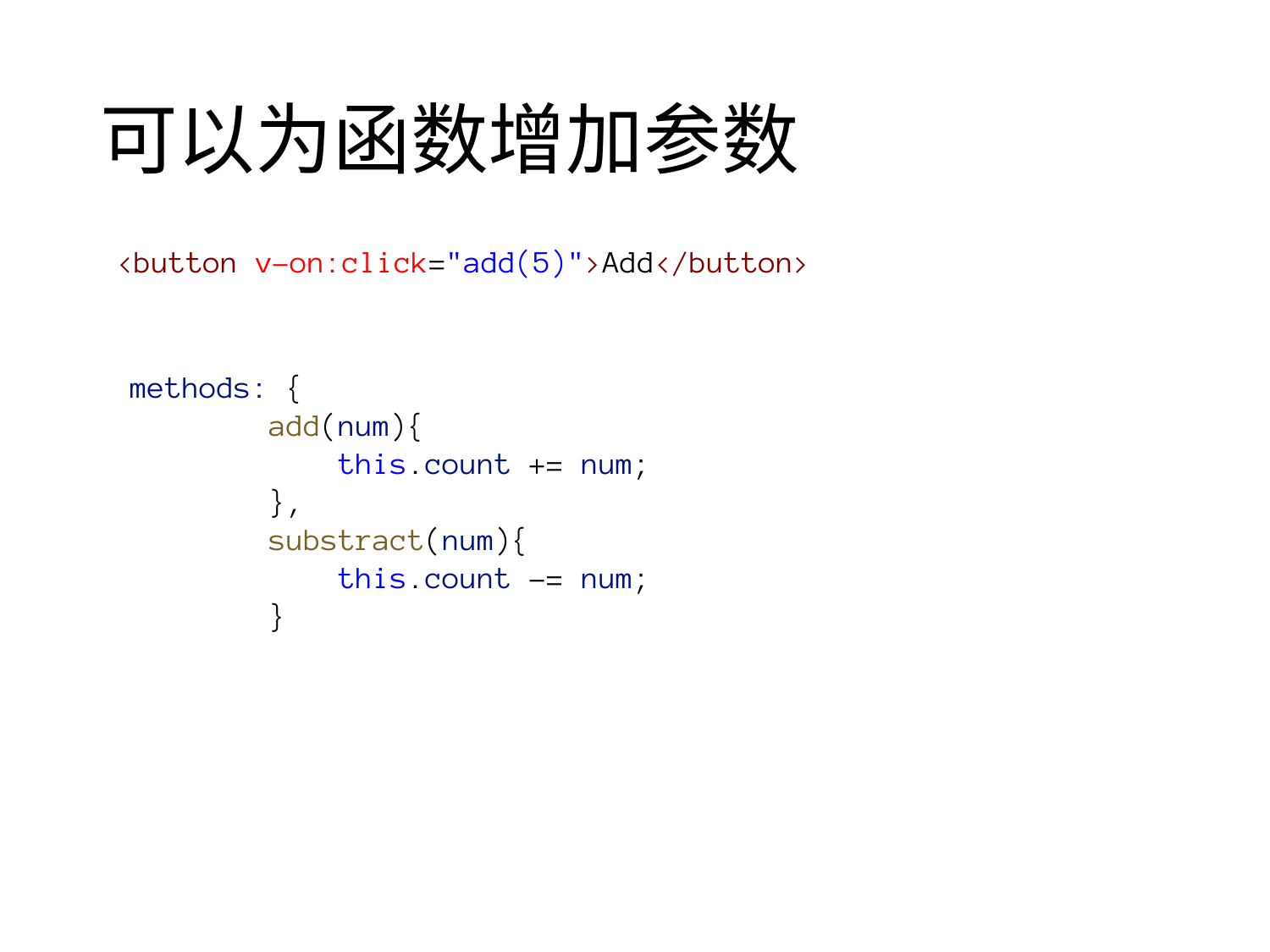

# 可以为函数增加参数
 <button v-on:click="add(5)">Add</button>
methods: {
        add(num){
            this.count += num;
        },
        substract(num){
            this.count -= num;
        }